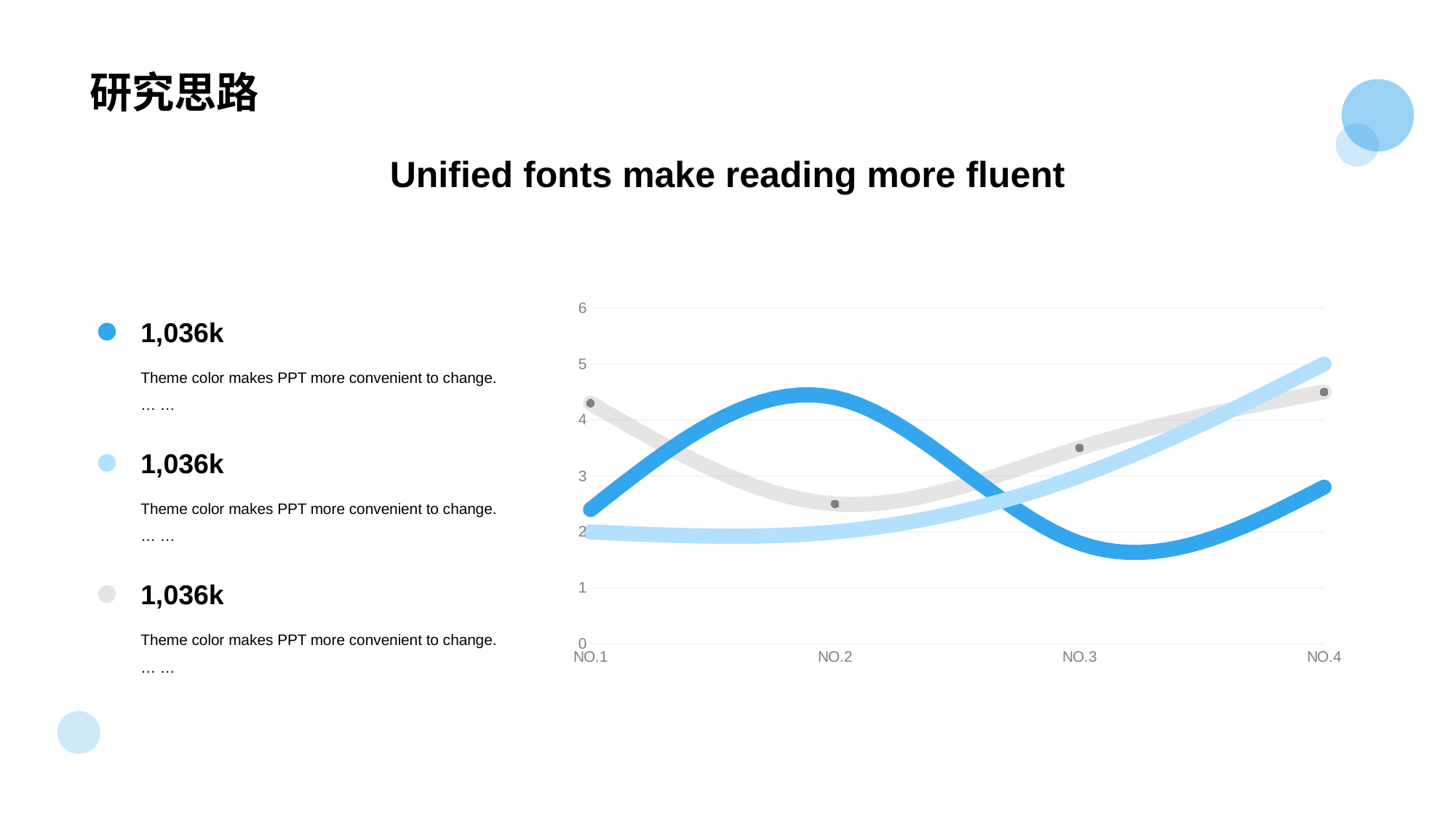

# 研究思路
Unified fonts make reading more fluent

### Chart

| Category | 系列 1 | 系列 2 | 系列 3 |
|---|---|---|---|
| NO.1 | 4.3 | 2.4 | 2.0 |
| NO.2 | 2.5 | 4.4 | 2.0 |
| NO.3 | 3.5 | 1.8 | 3.0 |
| NO.4 | 4.5 | 2.8 | 5.0 |
1,036k

Theme color makes PPT more convenient to change.
… …
1,036k

Theme color makes PPT more convenient to change.
… …
1,036k

Theme color makes PPT more convenient to change.
… …